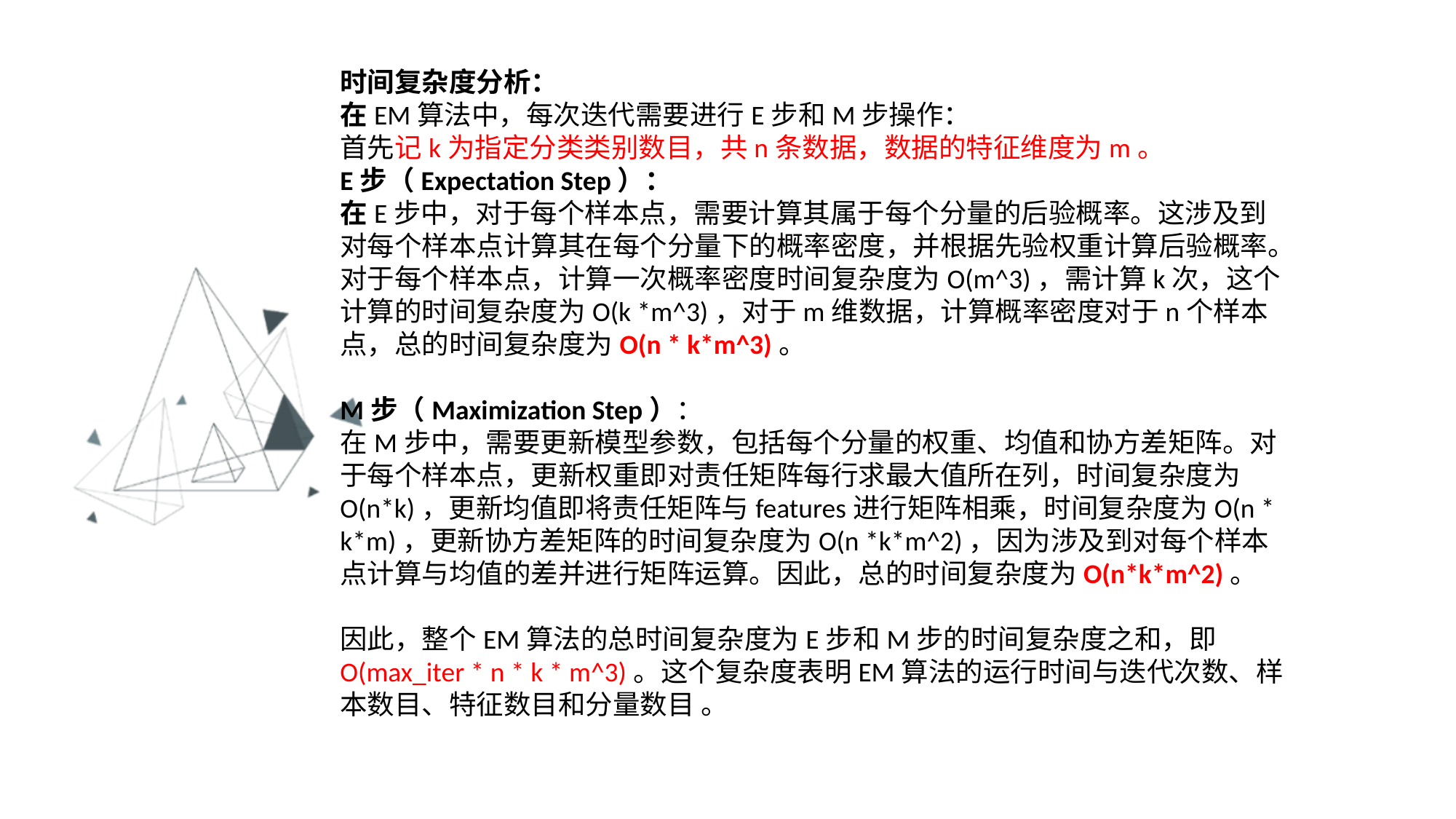

时间复杂度分析：在EM算法中，每次迭代需要进行E步和M步操作：
首先记k为指定分类类别数目，共n条数据，数据的特征维度为m。
E步（Expectation Step）：在E步中，对于每个样本点，需要计算其属于每个分量的后验概率。这涉及到对每个样本点计算其在每个分量下的概率密度，并根据先验权重计算后验概率。对于每个样本点，计算一次概率密度时间复杂度为O(m^3)，需计算k次，这个计算的时间复杂度为O(k *m^3)，对于m维数据，计算概率密度对于n个样本点，总的时间复杂度为O(n * k*m^3)。

M步（Maximization Step）：在M步中，需要更新模型参数，包括每个分量的权重、均值和协方差矩阵。对于每个样本点，更新权重即对责任矩阵每行求最大值所在列，时间复杂度为O(n*k)，更新均值即将责任矩阵与features进行矩阵相乘，时间复杂度为O(n * k*m)，更新协方差矩阵的时间复杂度为O(n *k*m^2)，因为涉及到对每个样本点计算与均值的差并进行矩阵运算。因此，总的时间复杂度为O(n*k*m^2)。
因此，整个EM算法的总时间复杂度为E步和M步的时间复杂度之和，即O(max_iter * n * k * m^3)。这个复杂度表明EM算法的运行时间与迭代次数、样本数目、特征数目和分量数目 。